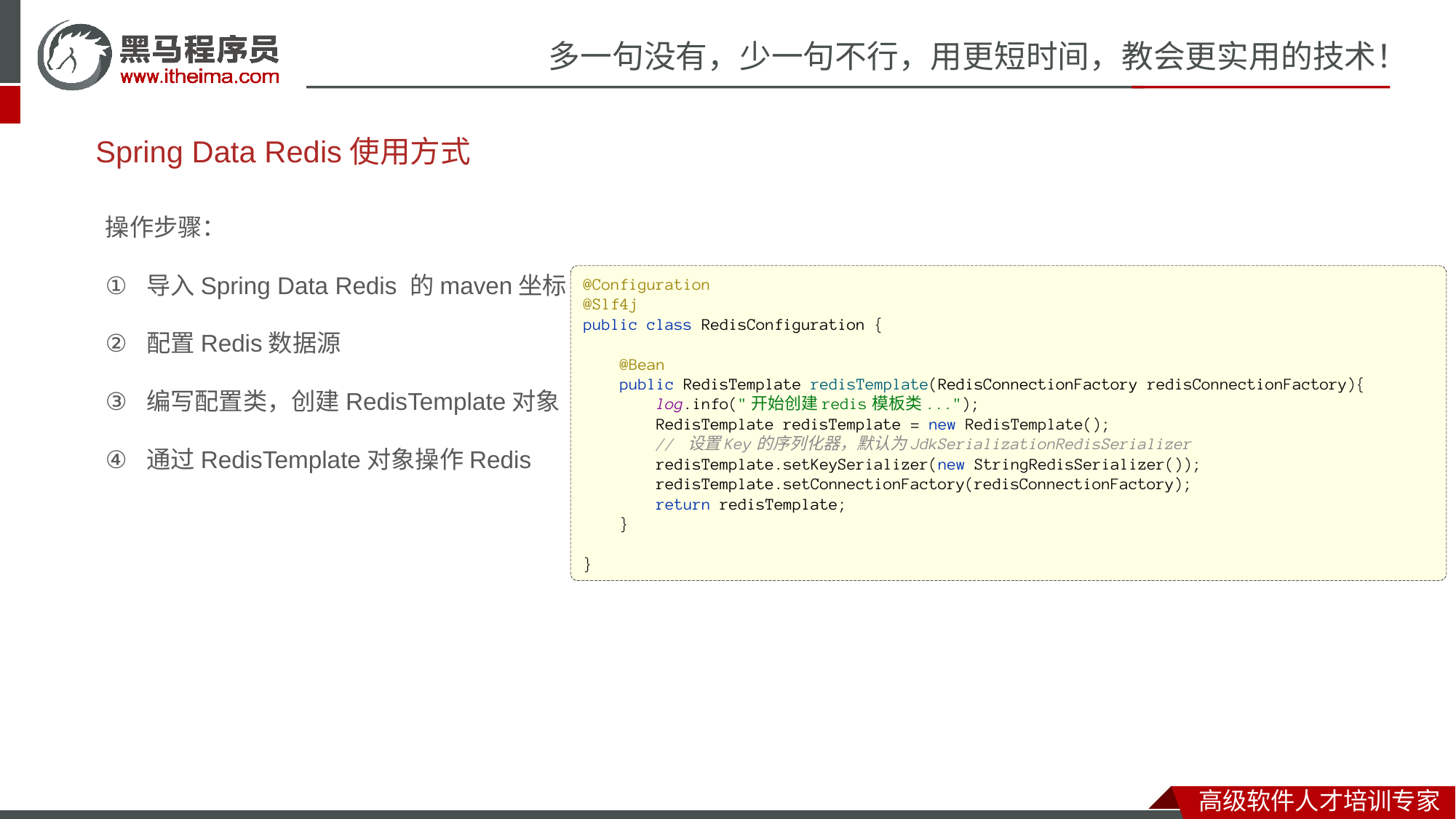

# Spring Data Redis使用方式
操作步骤：
导入Spring Data Redis 的maven坐标
配置Redis数据源
编写配置类，创建RedisTemplate对象
通过RedisTemplate对象操作Redis
@Configuration
@Slf4j
public class RedisConfiguration {
    @Bean
    public RedisTemplate redisTemplate(RedisConnectionFactory redisConnectionFactory){
        log.info("开始创建redis模板类...");
        RedisTemplate redisTemplate = new RedisTemplate();
        // 设置Key的序列化器，默认为JdkSerializationRedisSerializer
        redisTemplate.setKeySerializer(new StringRedisSerializer());
        redisTemplate.setConnectionFactory(redisConnectionFactory);
        return redisTemplate;
    }
}
<dependency>
    <groupId>org.springframework.boot</groupId>
    <artifactId>spring-boot-starter-data-redis</artifactId>
</dependency>
pom.xml
spring:
  redis:
    host: localhost
    port: 6379
    password: 123456
application.yml